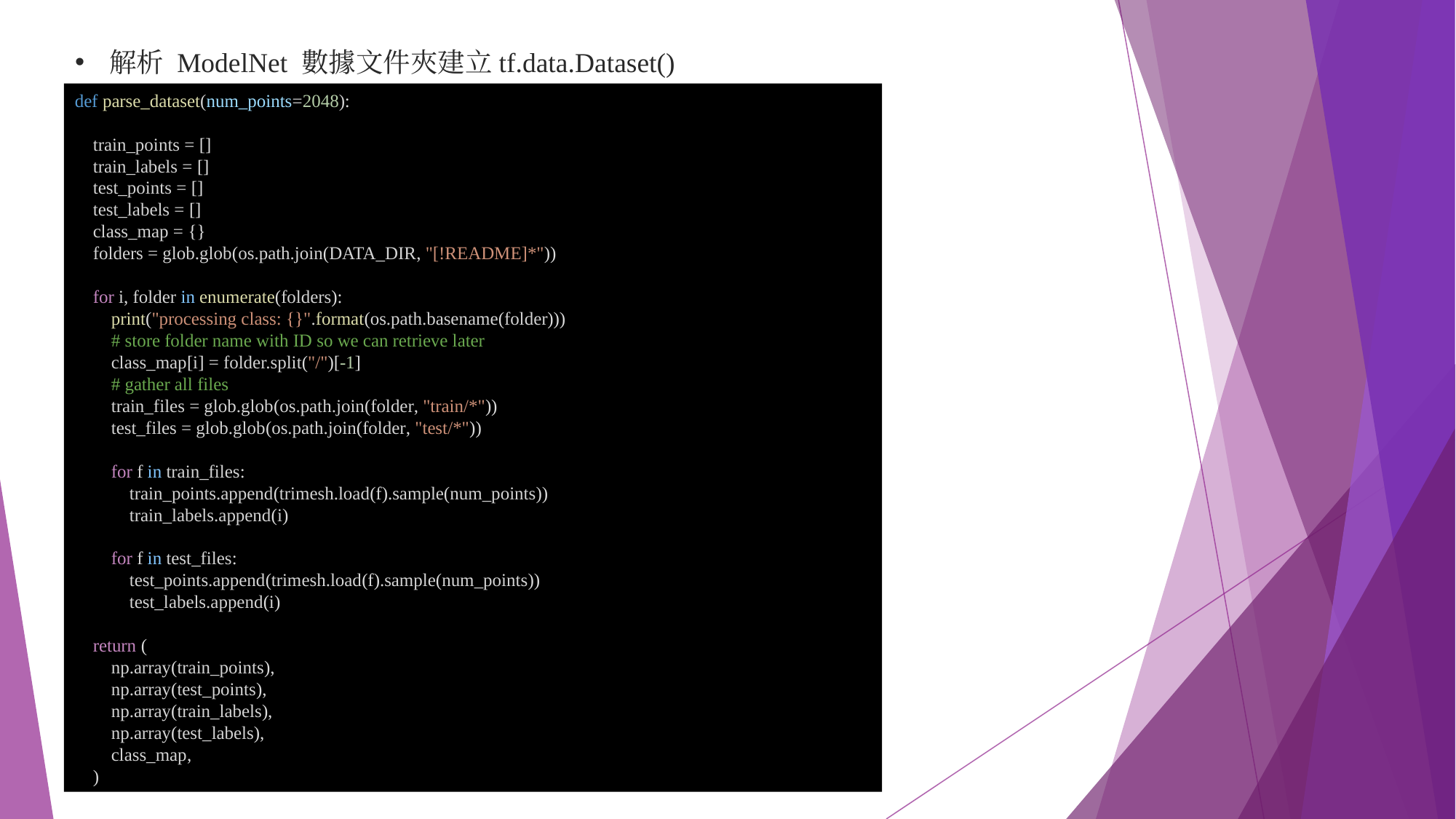

解析 ModelNet 數據文件夾建立tf.data.Dataset()
def parse_dataset(num_points=2048):
    train_points = []
    train_labels = []
    test_points = []
    test_labels = []
    class_map = {}
    folders = glob.glob(os.path.join(DATA_DIR, "[!README]*"))
    for i, folder in enumerate(folders):
        print("processing class: {}".format(os.path.basename(folder)))
        # store folder name with ID so we can retrieve later
        class_map[i] = folder.split("/")[-1]
        # gather all files
        train_files = glob.glob(os.path.join(folder, "train/*"))
        test_files = glob.glob(os.path.join(folder, "test/*"))
        for f in train_files:
            train_points.append(trimesh.load(f).sample(num_points))
            train_labels.append(i)
        for f in test_files:
            test_points.append(trimesh.load(f).sample(num_points))
            test_labels.append(i)
    return (
        np.array(train_points),
        np.array(test_points),
        np.array(train_labels),
        np.array(test_labels),
        class_map,
    )